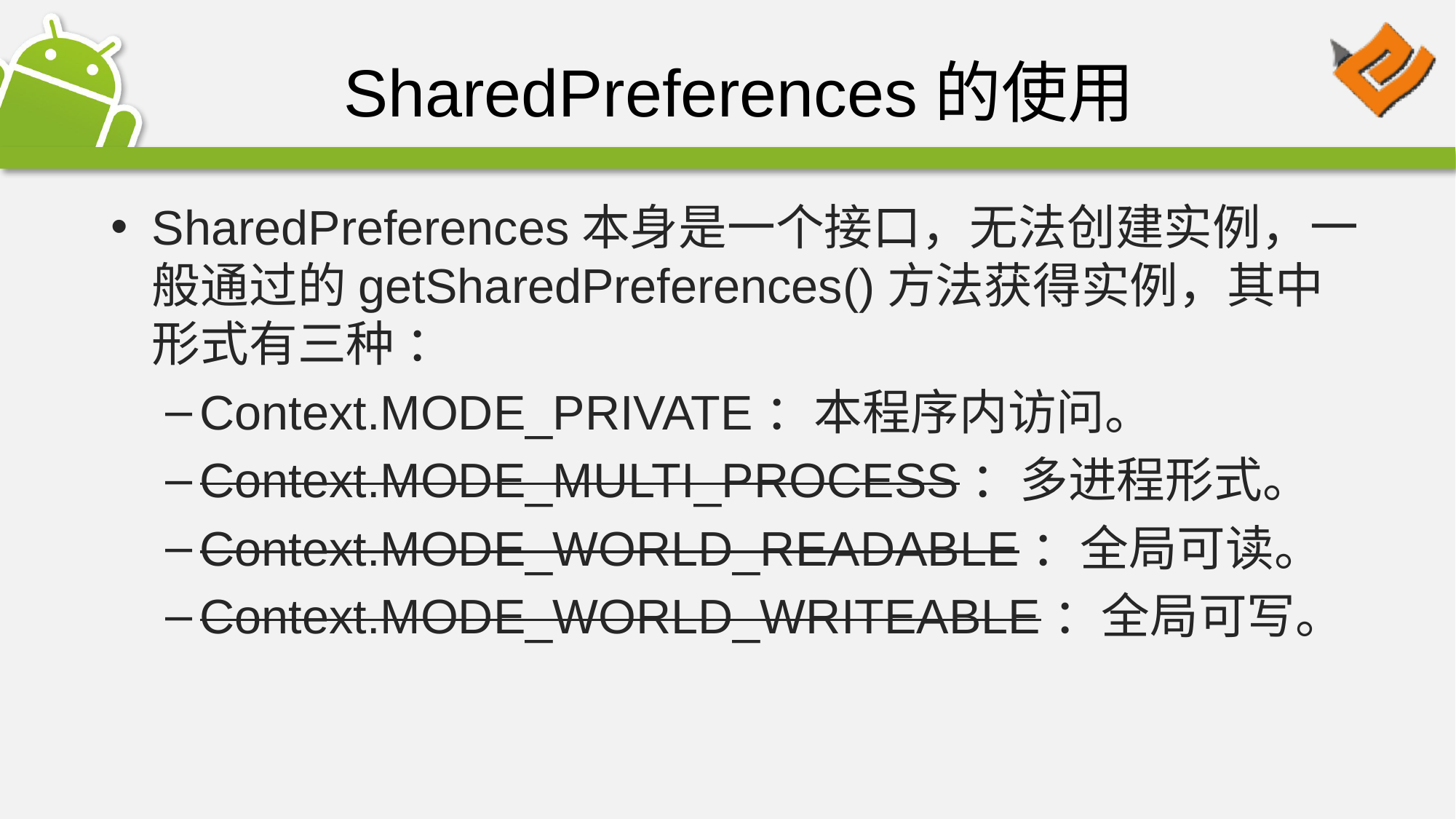

# SharedPreferences的使用
SharedPreferences本身是一个接口，无法创建实例，一般通过的getSharedPreferences()方法获得实例，其中形式有三种 ：
Context.MODE_PRIVATE：本程序内访问。
Context.MODE_MULTI_PROCESS：多进程形式。
Context.MODE_WORLD_READABLE：全局可读。
Context.MODE_WORLD_WRITEABLE：全局可写。